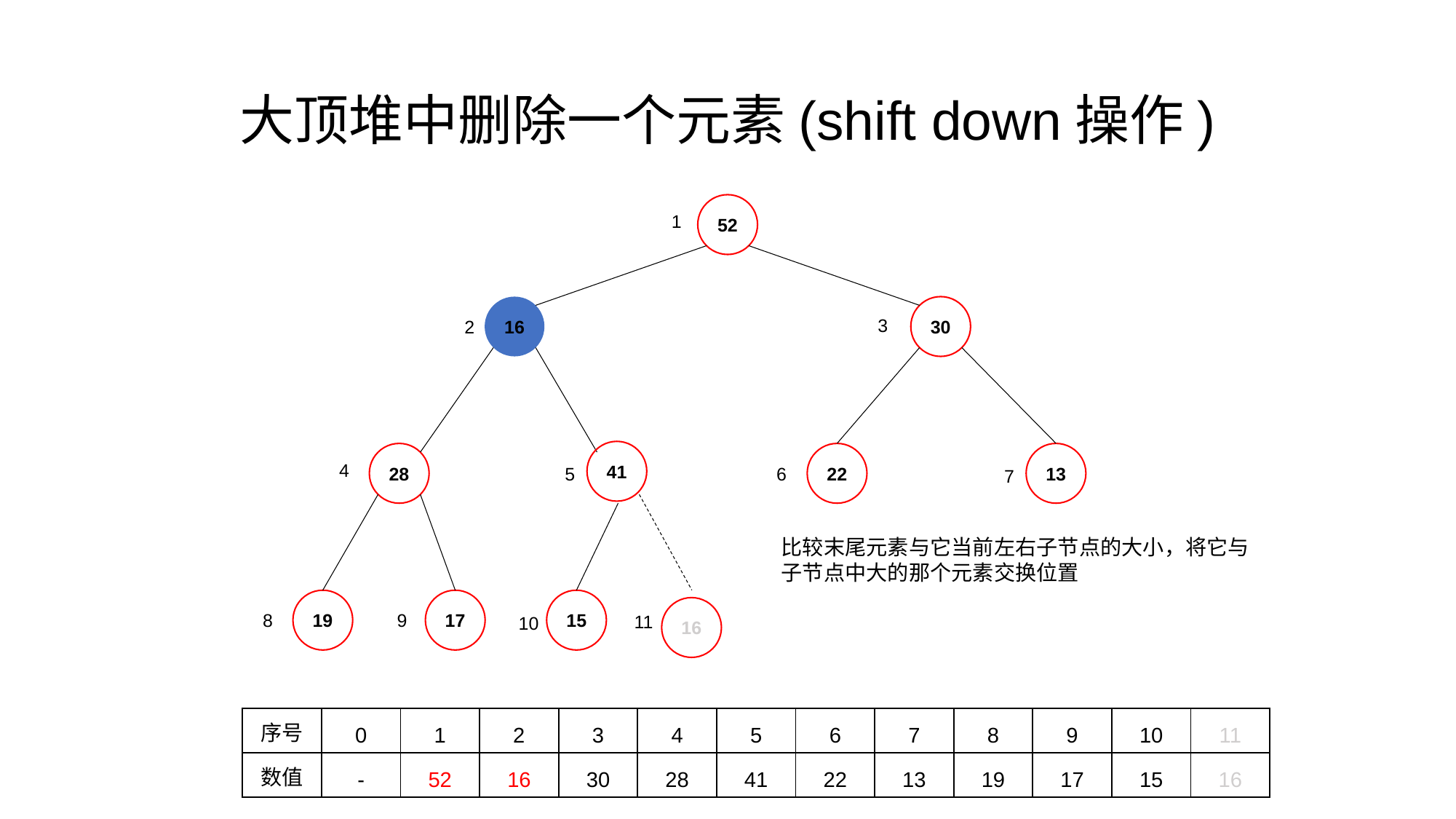

# 大顶堆中删除一个元素(shift down操作)
52
1
16
30
3
2
41
28
22
13
4
5
6
7
比较末尾元素与它当前左右子节点的大小，将它与子节点中大的那个元素交换位置
19
17
15
11
16
10
8
9
| 序号 | 0 | 1 | 2 | 3 | 4 | 5 | 6 | 7 | 8 | 9 | 10 | 11 |
| --- | --- | --- | --- | --- | --- | --- | --- | --- | --- | --- | --- | --- |
| 数值 | - | 52 | 16 | 30 | 28 | 41 | 22 | 13 | 19 | 17 | 15 | 16 |